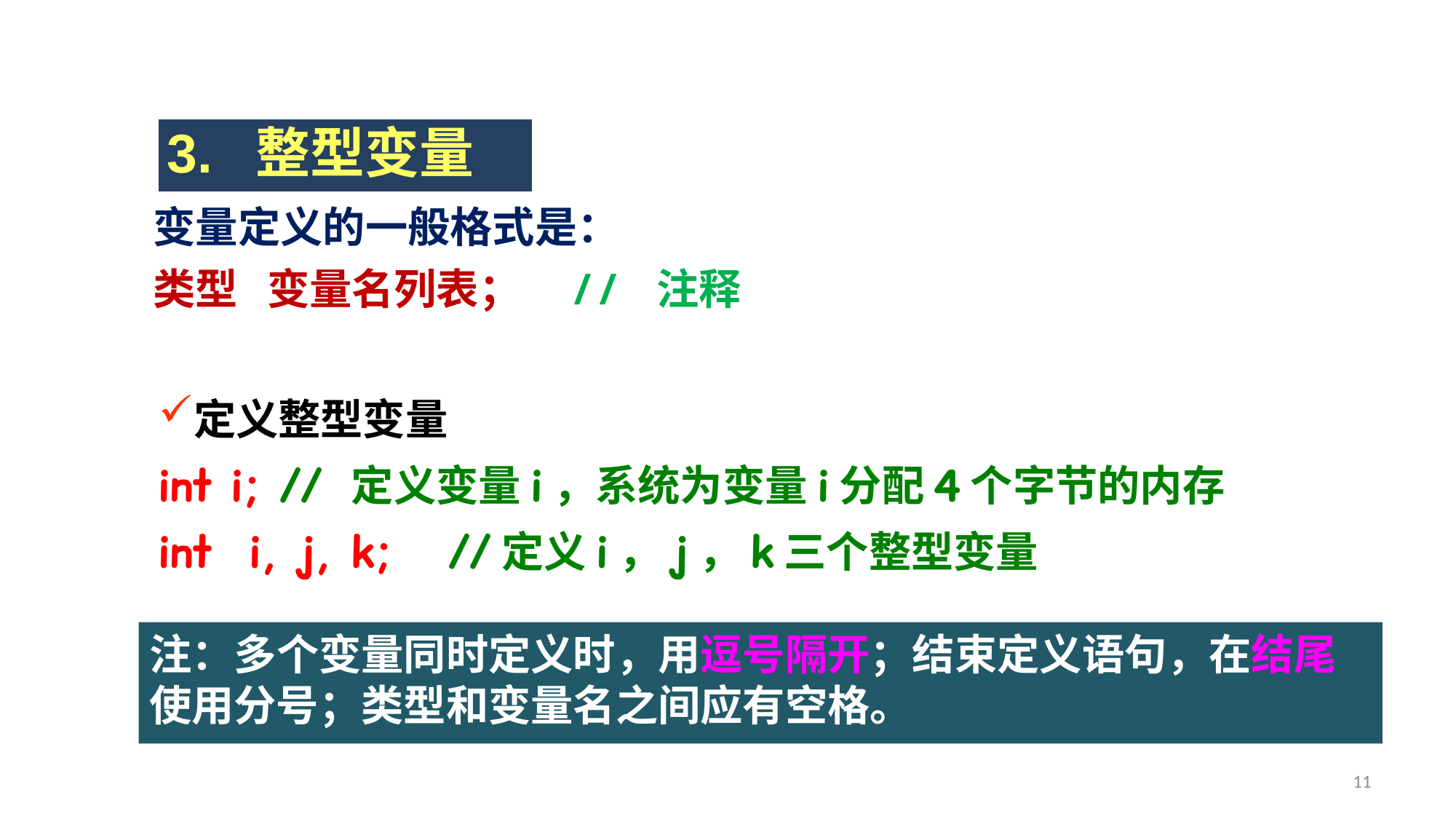

3.  整型变量
变量定义的一般格式是：
类型   变量名列表；    // 注释
定义整型变量
int i; // 定义变量i，系统为变量i分配4个字节的内存
int  i, j, k;   //定义i，j，k三个整型变量
注：多个变量同时定义时，用逗号隔开；结束定义语句，在结尾使用分号；类型和变量名之间应有空格。
11